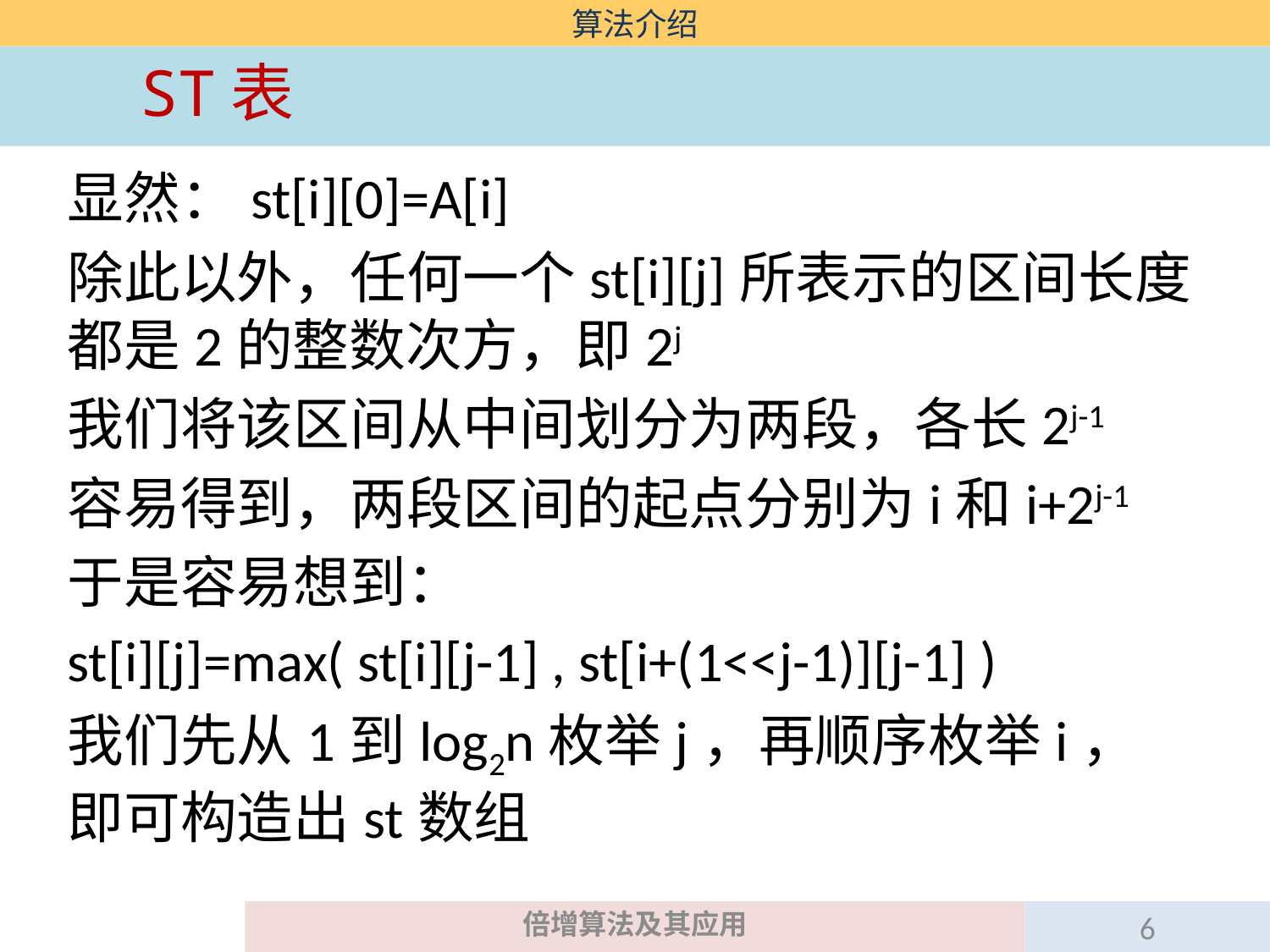

# 算法介绍
	ST表
显然：st[i][0]=A[i]
除此以外，任何一个st[i][j]所表示的区间长度都是2的整数次方，即2j
我们将该区间从中间划分为两段，各长2j-1
容易得到，两段区间的起点分别为i和i+2j-1
于是容易想到：
st[i][j]=max( st[i][j-1] , st[i+(1<<j-1)][j-1] )
我们先从1到log2n枚举j，再顺序枚举i，即可构造出st数组
倍增算法及其应用
6